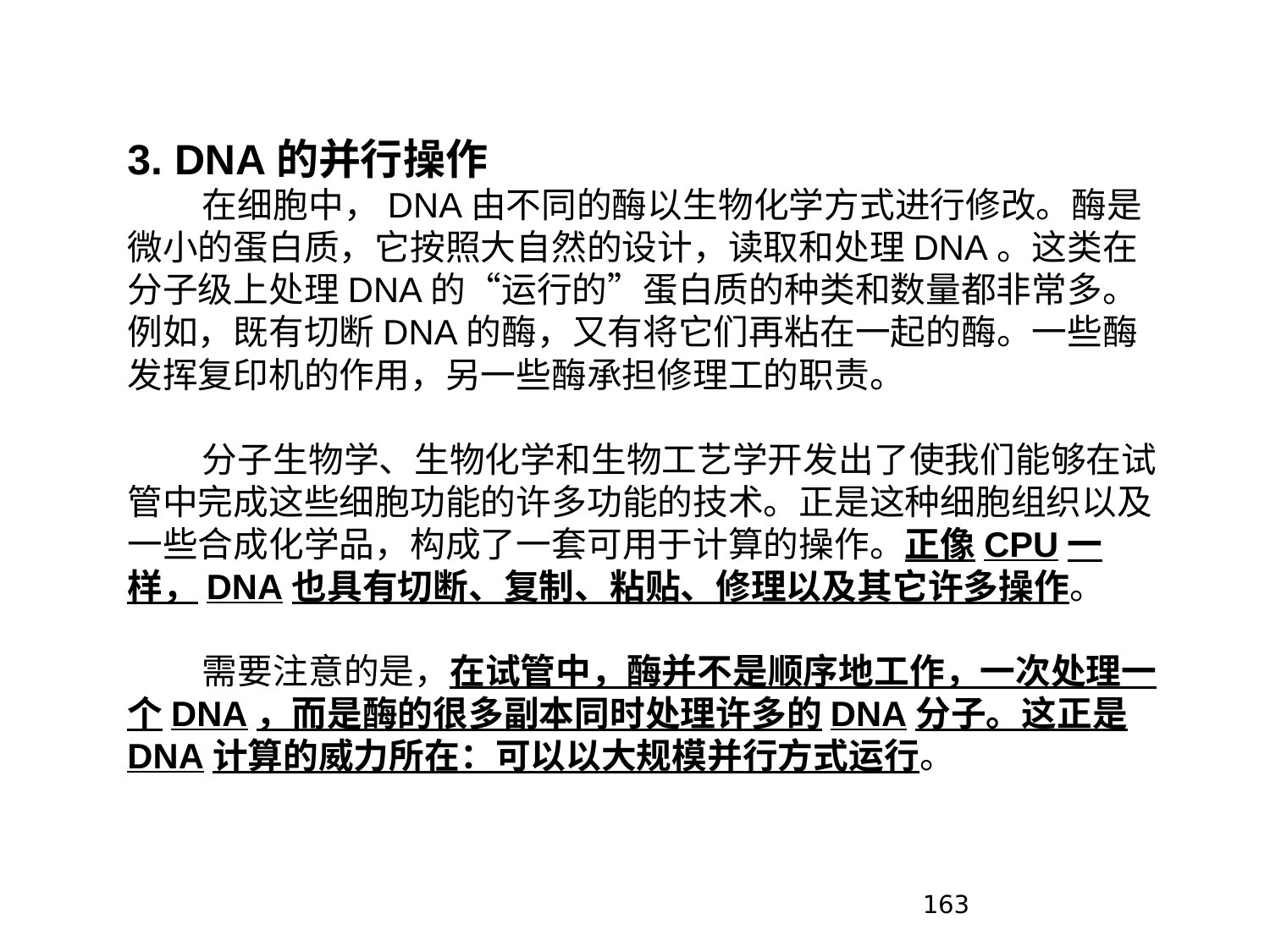

3. DNA的并行操作
    　在细胞中，DNA由不同的酶以生物化学方式进行修改。酶是微小的蛋白质，它按照大自然的设计，读取和处理DNA。这类在分子级上处理DNA的“运行的”蛋白质的种类和数量都非常多。例如，既有切断DNA的酶，又有将它们再粘在一起的酶。一些酶发挥复印机的作用，另一些酶承担修理工的职责。

    　分子生物学、生物化学和生物工艺学开发出了使我们能够在试管中完成这些细胞功能的许多功能的技术。正是这种细胞组织以及一些合成化学品，构成了一套可用于计算的操作。正像CPU一样，DNA也具有切断、复制、粘贴、修理以及其它许多操作。

    　需要注意的是，在试管中，酶并不是顺序地工作，一次处理一个DNA，而是酶的很多副本同时处理许多的DNA分子。这正是DNA计算的威力所在：可以以大规模并行方式运行。
163